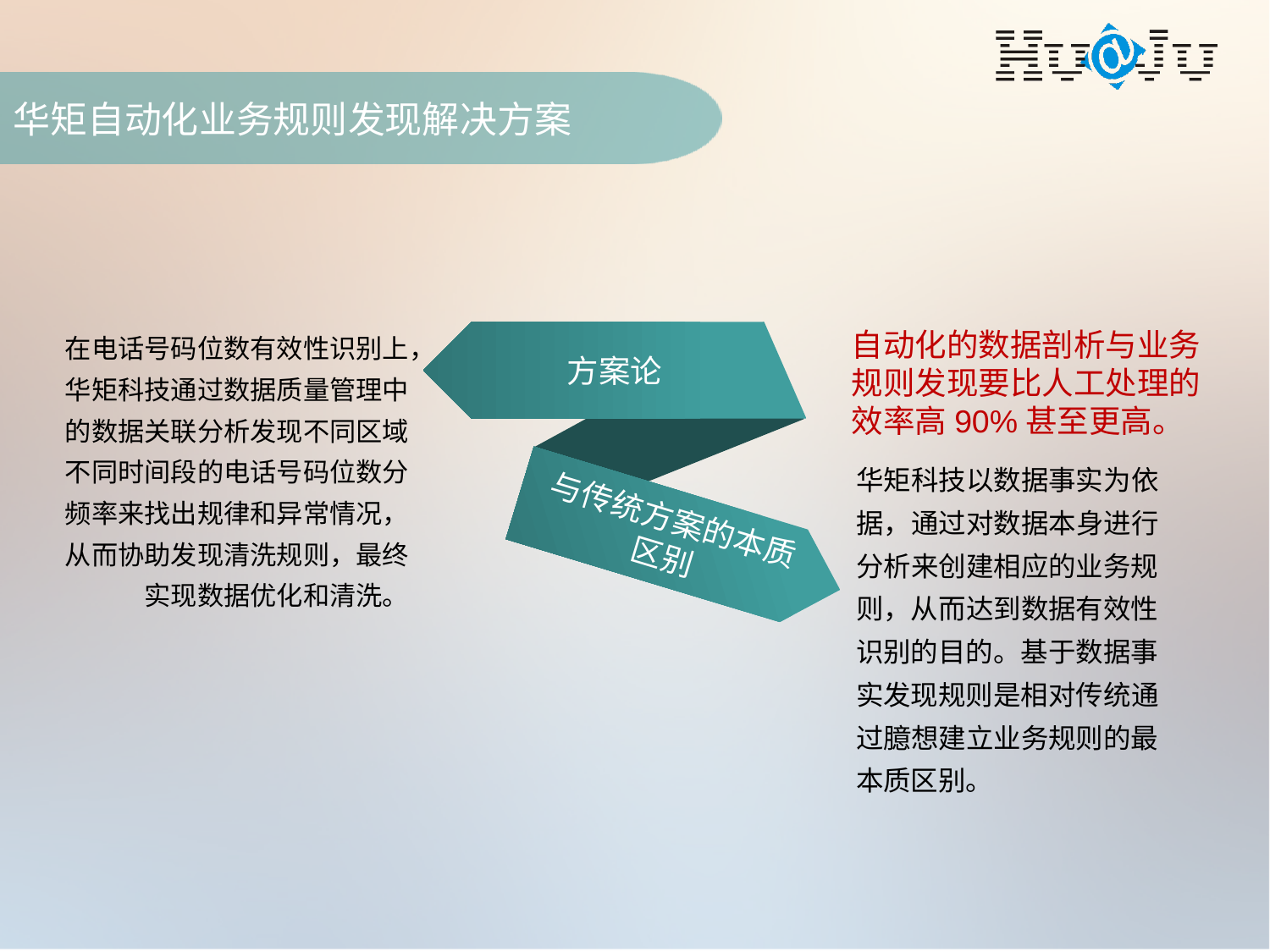

# 华矩自动化业务规则发现解决方案
在电话号码位数有效性识别上，华矩科技通过数据质量管理中的数据关联分析发现不同区域不同时间段的电话号码位数分频率来找出规律和异常情况，从而协助发现清洗规则，最终实现数据优化和清洗。
自动化的数据剖析与业务规则发现要比人工处理的效率高90%甚至更高。
方案论

华矩科技以数据事实为依据，通过对数据本身进行分析来创建相应的业务规则，从而达到数据有效性识别的目的。基于数据事实发现规则是相对传统通过臆想建立业务规则的最本质区别。
与传统方案的本质区别